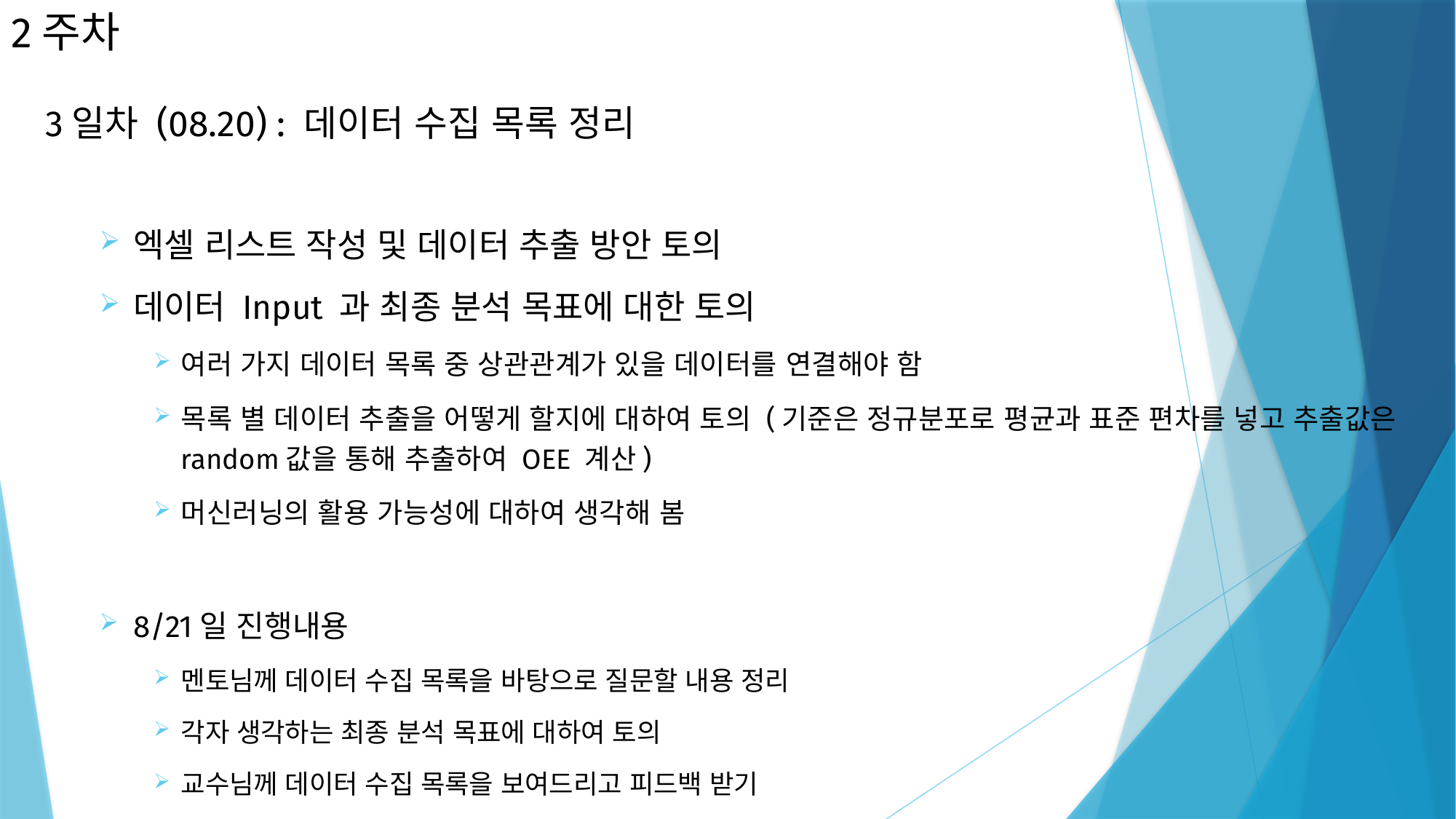

# 2주차
3일차 (08.20) : 데이터 수집 목록 정리

엑셀 리스트 작성 및 데이터 추출 방안 토의
데이터 Input 과 최종 분석 목표에 대한 토의
여러 가지 데이터 목록 중 상관관계가 있을 데이터를 연결해야 함
목록 별 데이터 추출을 어떻게 할지에 대하여 토의 (기준은 정규분포로 평균과 표준 편차를 넣고 추출값은 random값을 통해 추출하여 OEE 계산)
머신러닝의 활용 가능성에 대하여 생각해 봄

8/21일 진행내용
멘토님께 데이터 수집 목록을 바탕으로 질문할 내용 정리
각자 생각하는 최종 분석 목표에 대하여 토의
교수님께 데이터 수집 목록을 보여드리고 피드백 받기